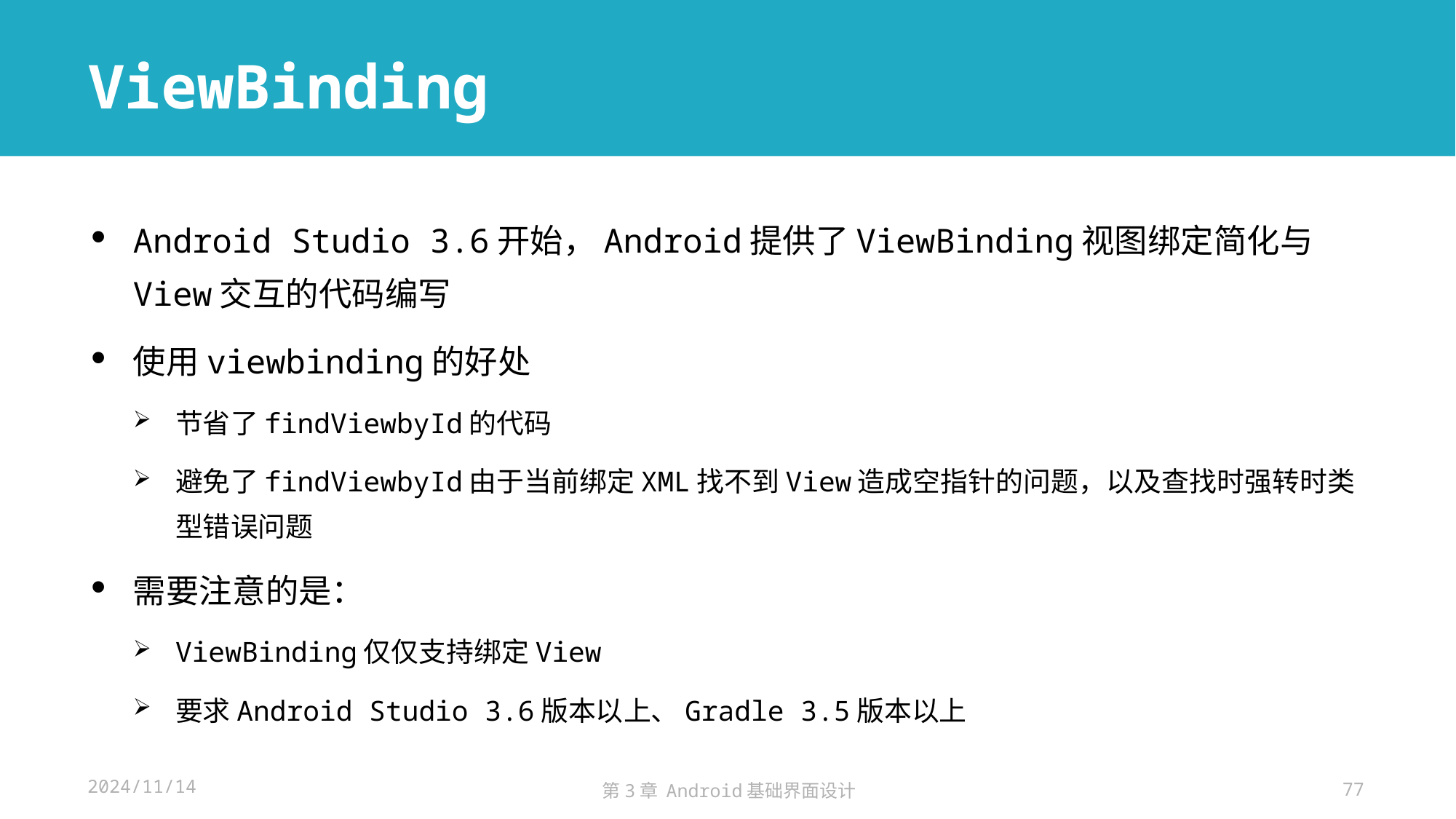

# ViewBinding
Android Studio 3.6开始，Android提供了ViewBinding视图绑定简化与View交互的代码编写
使用viewbinding的好处
节省了findViewbyId的代码
避免了findViewbyId由于当前绑定XML找不到View造成空指针的问题，以及查找时强转时类型错误问题
需要注意的是：
ViewBinding仅仅支持绑定View
要求Android Studio 3.6版本以上、Gradle 3.5版本以上
2024/11/14
第3章 Android基础界面设计
77